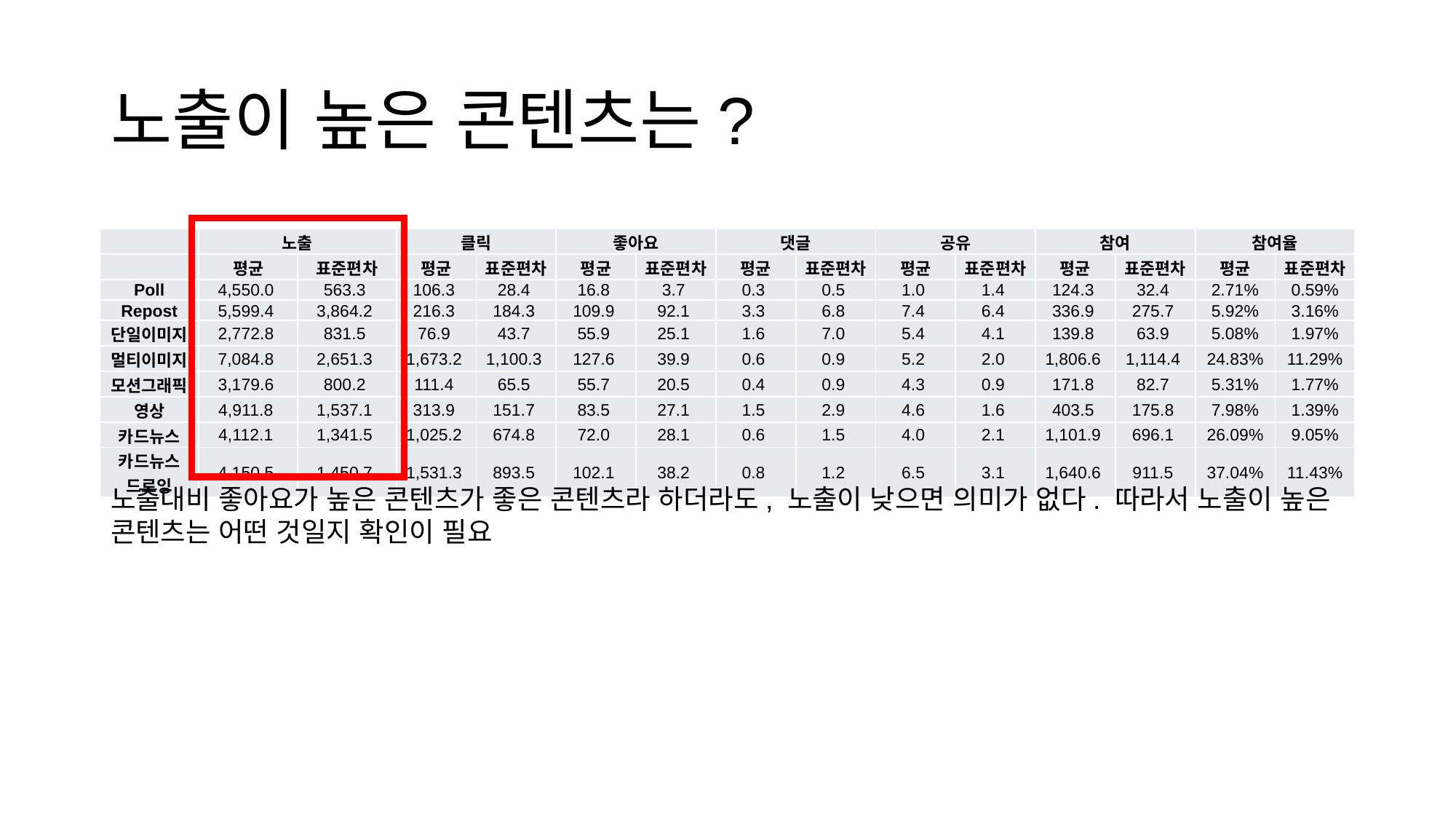

# 노출이 높은 콘텐츠는?

|  | 노출 |  | 클릭 |  | 좋아요 |  | 댓글 |  | 공유 |  | 참여 |  | 참여율 |  |
| --- | --- | --- | --- | --- | --- | --- | --- | --- | --- | --- | --- | --- | --- | --- |
|  | 평균 | 표준편차 | 평균 | 표준편차 | 평균 | 표준편차 | 평균 | 표준편차 | 평균 | 표준편차 | 평균 | 표준편차 | 평균 | 표준편차 |
| Poll | 4,550.0 | 563.3 | 106.3 | 28.4 | 16.8 | 3.7 | 0.3 | 0.5 | 1.0 | 1.4 | 124.3 | 32.4 | 2.71% | 0.59% |
| Repost | 5,599.4 | 3,864.2 | 216.3 | 184.3 | 109.9 | 92.1 | 3.3 | 6.8 | 7.4 | 6.4 | 336.9 | 275.7 | 5.92% | 3.16% |
| 단일이미지 | 2,772.8 | 831.5 | 76.9 | 43.7 | 55.9 | 25.1 | 1.6 | 7.0 | 5.4 | 4.1 | 139.8 | 63.9 | 5.08% | 1.97% |
| 멀티이미지 | 7,084.8 | 2,651.3 | 1,673.2 | 1,100.3 | 127.6 | 39.9 | 0.6 | 0.9 | 5.2 | 2.0 | 1,806.6 | 1,114.4 | 24.83% | 11.29% |
| 모션그래픽 | 3,179.6 | 800.2 | 111.4 | 65.5 | 55.7 | 20.5 | 0.4 | 0.9 | 4.3 | 0.9 | 171.8 | 82.7 | 5.31% | 1.77% |
| 영상 | 4,911.8 | 1,537.1 | 313.9 | 151.7 | 83.5 | 27.1 | 1.5 | 2.9 | 4.6 | 1.6 | 403.5 | 175.8 | 7.98% | 1.39% |
| 카드뉴스 | 4,112.1 | 1,341.5 | 1,025.2 | 674.8 | 72.0 | 28.1 | 0.6 | 1.5 | 4.0 | 2.1 | 1,101.9 | 696.1 | 26.09% | 9.05% |
| 카드뉴스 드로잉 | 4,150.5 | 1,450.7 | 1,531.3 | 893.5 | 102.1 | 38.2 | 0.8 | 1.2 | 6.5 | 3.1 | 1,640.6 | 911.5 | 37.04% | 11.43% |
노출대비 좋아요가 높은 콘텐츠가 좋은 콘텐츠라 하더라도, 노출이 낮으면 의미가 없다. 따라서 노출이 높은 콘텐츠는 어떤 것일지 확인이 필요